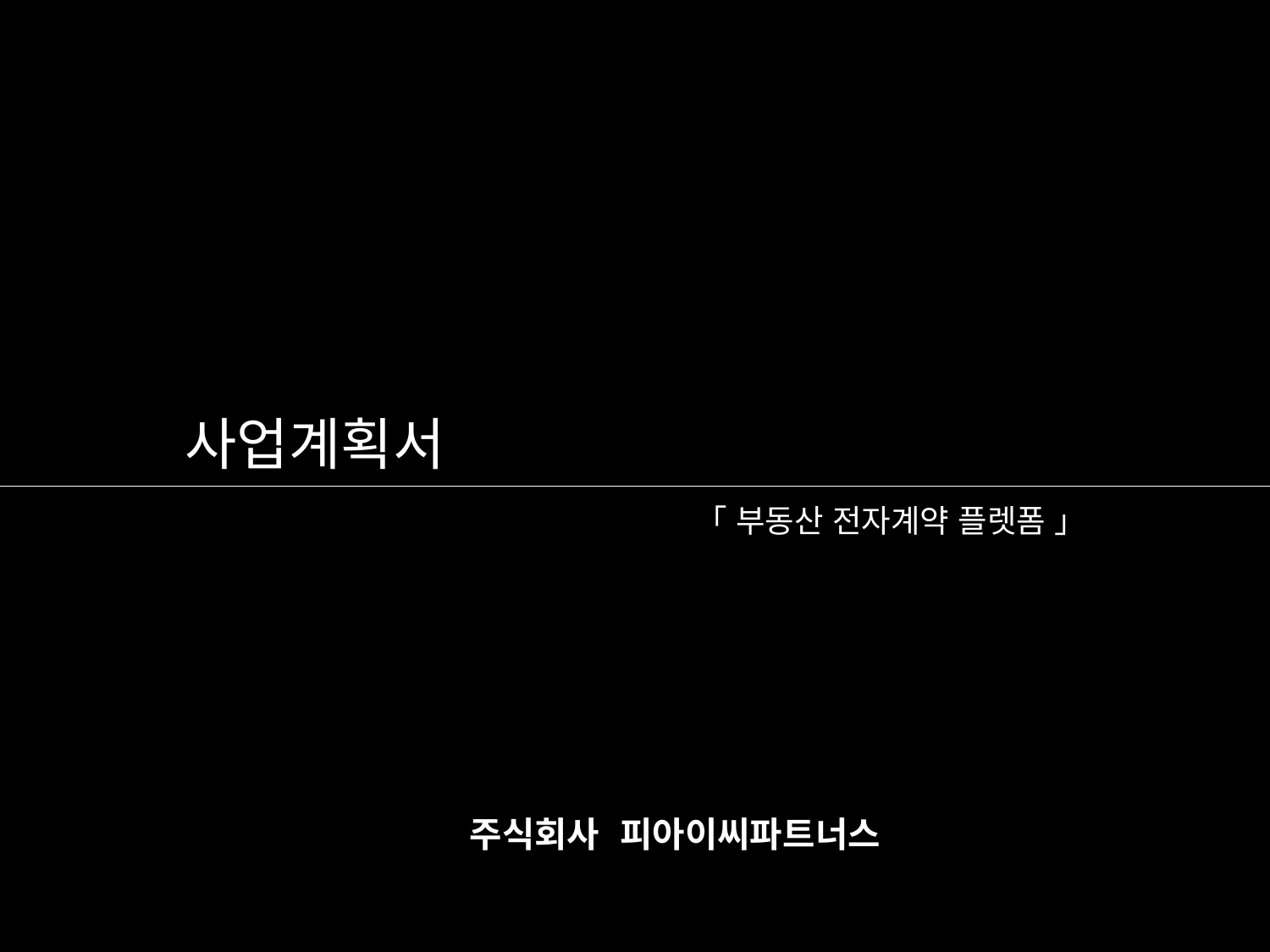

# 사업계획서 「 부동산 전자계약 플렛폼 」
주식회사  피아이씨파트너스